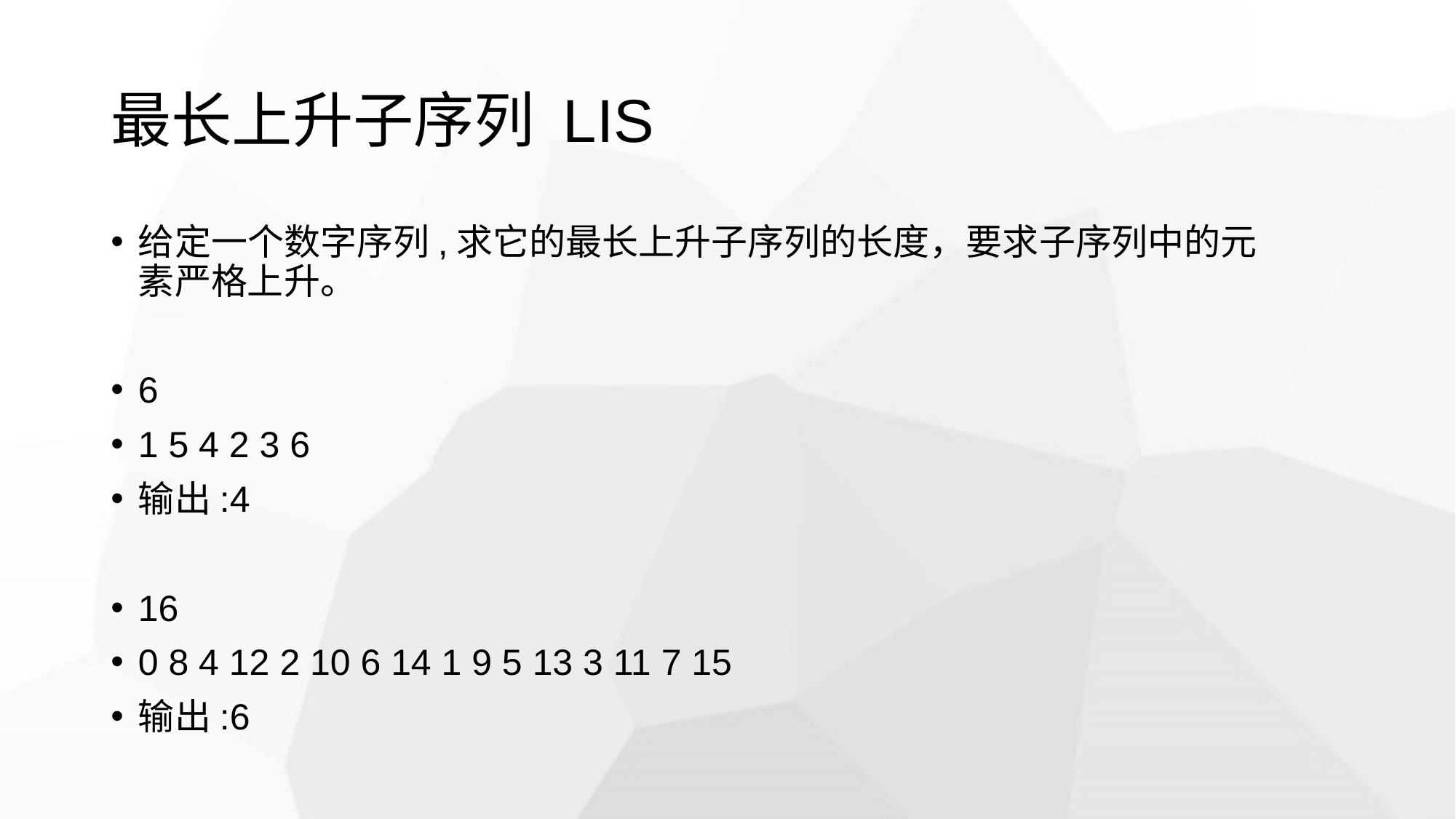

# 最长上升子序列 LIS
给定一个数字序列,求它的最长上升子序列的长度，要求子序列中的元素严格上升。

6
1 5 4 2 3 6
输出:4

16
0 8 4 12 2 10 6 14 1 9 5 13 3 11 7 15
输出:6